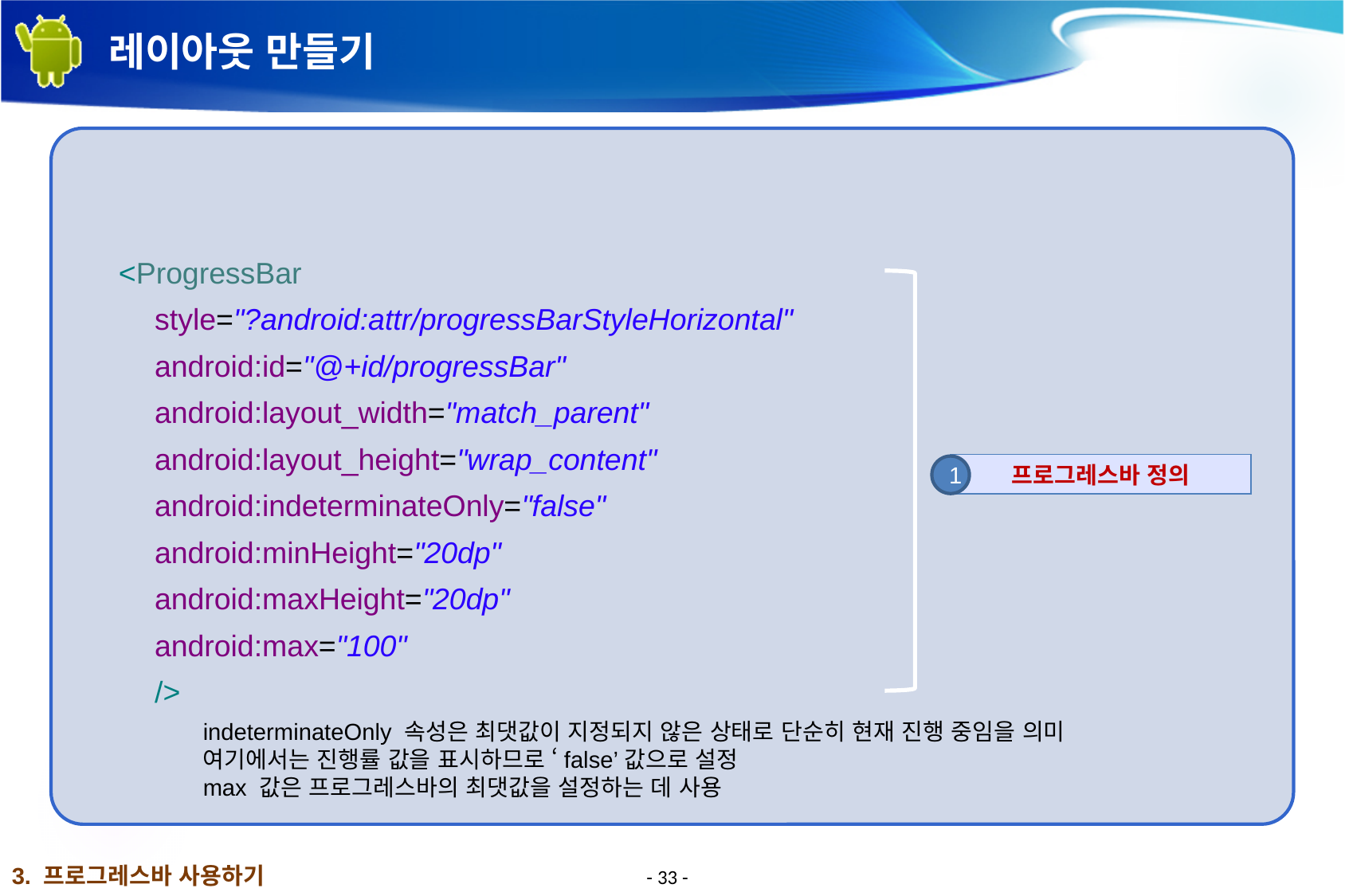

# 레이아웃 만들기
<ProgressBar
   style="?android:attr/progressBarStyleHorizontal"
   android:id="@+id/progressBar"
   android:layout_width="match_parent"
   android:layout_height="wrap_content"
   android:indeterminateOnly="false"
   android:minHeight="20dp"
   android:maxHeight="20dp"
   android:max="100"
   />

프로그레스바 정의
1
indeterminateOnly 속성은 최댓값이 지정되지 않은 상태로 단순히 현재 진행 중임을 의미
여기에서는 진행률 값을 표시하므로 ‘false’값으로 설정
max 값은 프로그레스바의 최댓값을 설정하는 데 사용
3. 프로그레스바 사용하기